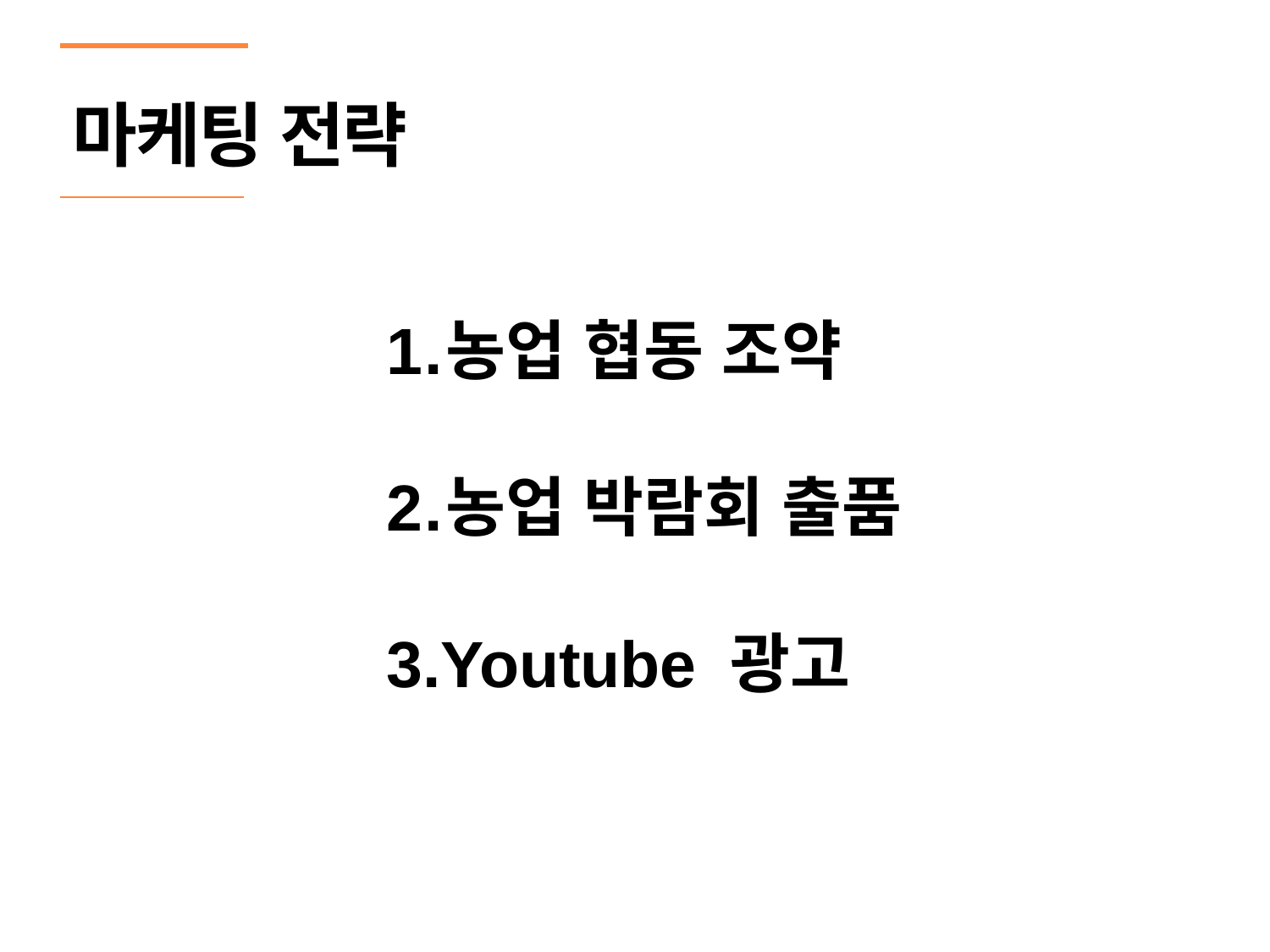

마케팅 전략
농업 협동 조약

농업 박람회 출품

Youtube 광고